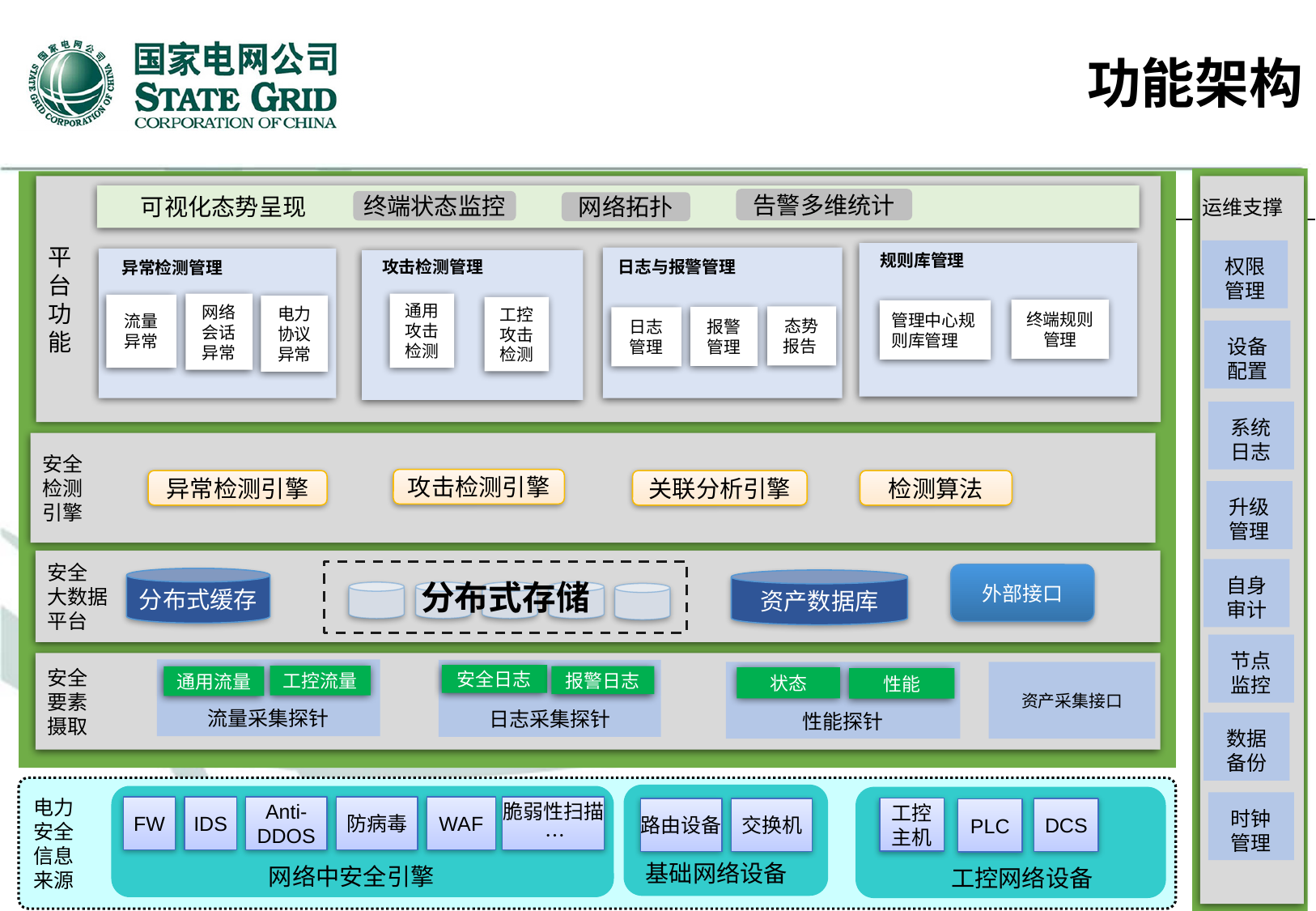

# 功能架构

平
台
功
能

     可视化态势呈现
告警多维统计
  运维支撑
终端状态监控
网络拓扑
权限
管理

 规则库管理

攻击检测管理
日志与报警管理
异常检测管理
通用攻击检测
网络会话异常
流量异常
电力协议异常
工控攻击检测
终端规则管理
管理中心规则库管理
态势报告
报警管理
日志管理
设备
配置
系统
日志
安全
检测
引擎
攻击检测引擎
异常检测引擎
检测算法
关联分析引擎
升级
管理

安全
大数据
平台

自身
审计

外部接口
分布式缓存
资产数据库
分布式存储

节点
监控
安全
要素
摄取
流量采集探针
日志采集探针
资产采集接口
性能探针
安全日志
工控流量
报警日志
通用流量
状态
性能
数据
备份
电力
安全
信息
来源

时钟
管理
脆弱性扫描  …
WAF
Anti-DDOS
防病毒
IDS
FW
工控
主机
DCS
路由设备
交换机
PLC
基础网络设备
网络中安全引擎
工控网络设备